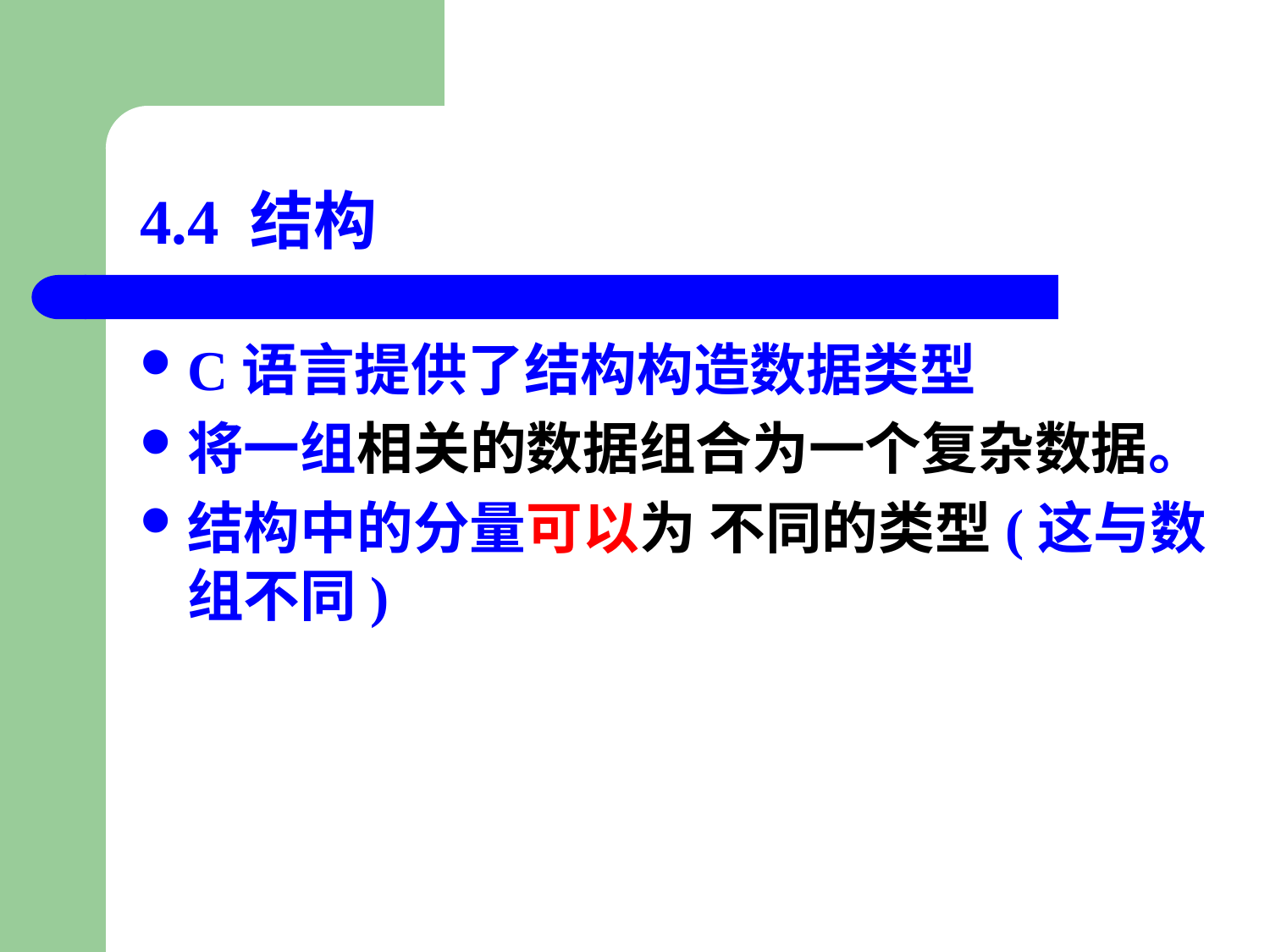

# 4.4 结构
C语言提供了结构构造数据类型
将一组相关的数据组合为一个复杂数据。
结构中的分量可以为 不同的类型(这与数组不同)